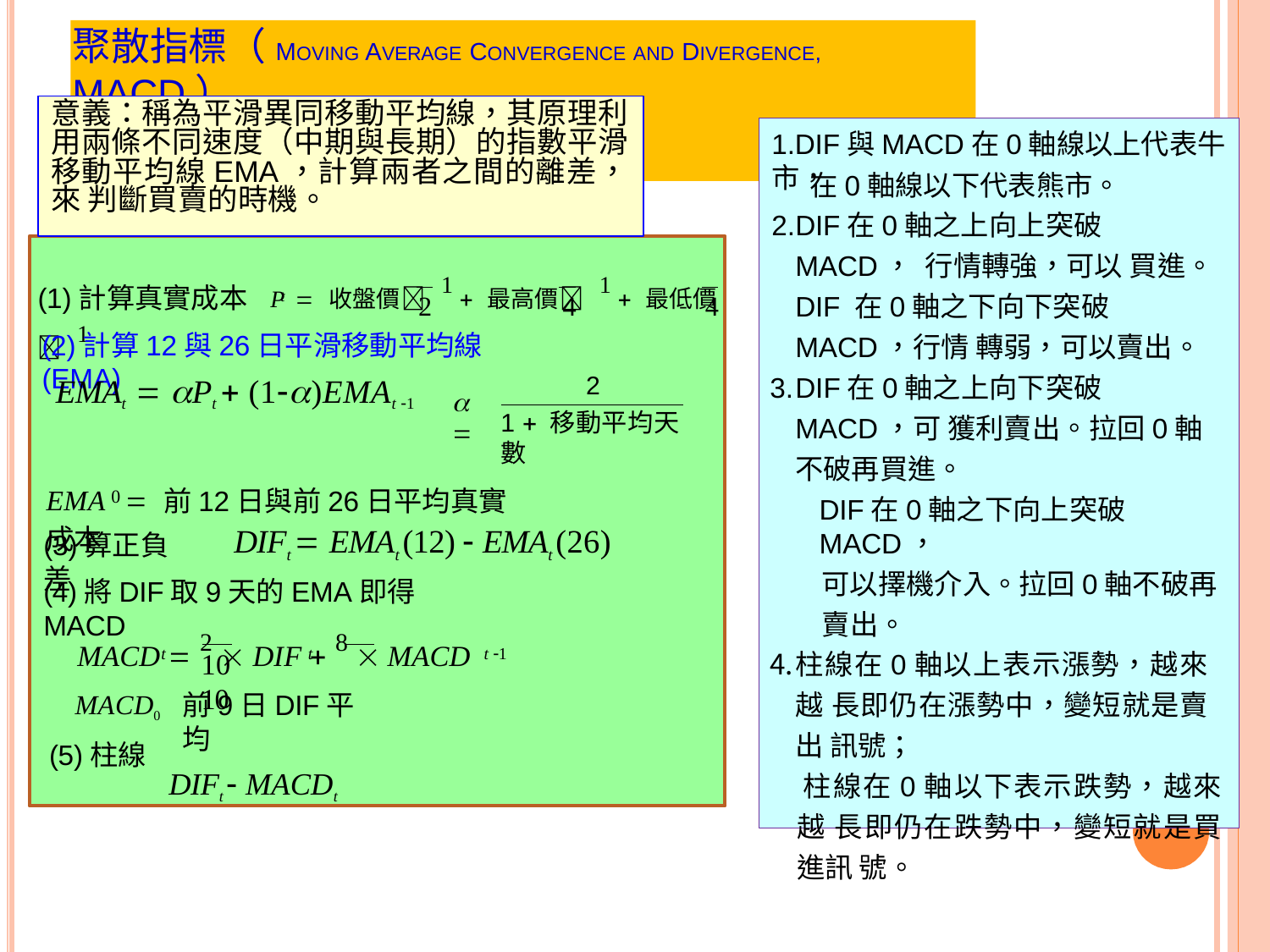

# 聚散指標（MOVING AVERAGE CONVERGENCE AND DIVERGENCE, MACD）
意義：稱為平滑異同移動平均線，其原理利 用兩條不同速度（中期與長期）的指數平滑 移動平均線EMA，計算兩者之間的離差，來 判斷買賣的時機。

1.DIF與MACD在0軸線以上代表牛市，
在0軸線以下代表熊市。
DIF在0軸之上向上突破MACD，  行情轉強，可以 買進。 DIF 在0軸之下向下突破MACD，行情 轉弱，可以賣出。
DIF在0軸之上向下突破MACD，可 獲利賣出。拉回0軸不破再買進。
DIF在0軸之下向上突破MACD，
可以擇機介入。拉回0軸不破再
賣出。
柱線在0軸以上表示漲勢，越來越 長即仍在漲勢中，變短就是賣出 訊號；
柱線在0軸以下表示跌勢，越來越 長即仍在跌勢中，變短就是買進訊 號。

(1)計算真實成本	P =收盤價× 1 +最高價× 1 +最低價× 1
t
2	4	4

(2)計算12與26日平滑移動平均線(EMA)
EMAt = αPt + (1−α)EMAt −1
2
α =
1 + 移動平均天數

EMA =前12日與前26日平均真實成本
0
DIFt = EMAt (12) − EMAt (26)
(3)算正負差
(4)將DIF取9天的EMA即得MACD
MACD = 2 × DIF + 8 × MACD
t	t
t −1
10	10

MACD0
(5)柱線
前9日DIF平均
DIFt − MACDt